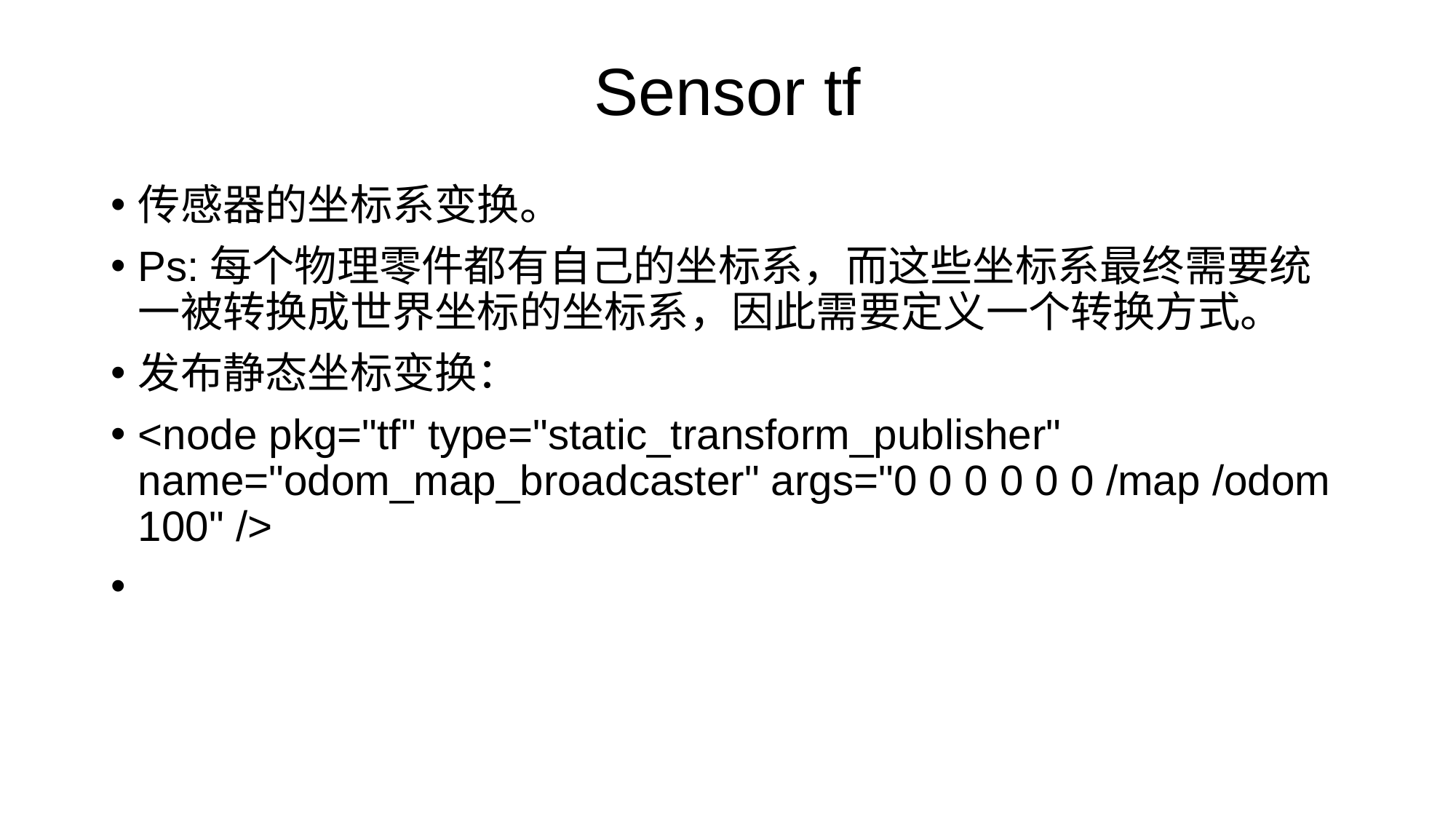

# Sensor tf
传感器的坐标系变换。
Ps:每个物理零件都有自己的坐标系，而这些坐标系最终需要统一被转换成世界坐标的坐标系，因此需要定义一个转换方式。
发布静态坐标变换：
<node pkg="tf" type="static_transform_publisher" name="odom_map_broadcaster" args="0 0 0 0 0 0 /map /odom 100" />